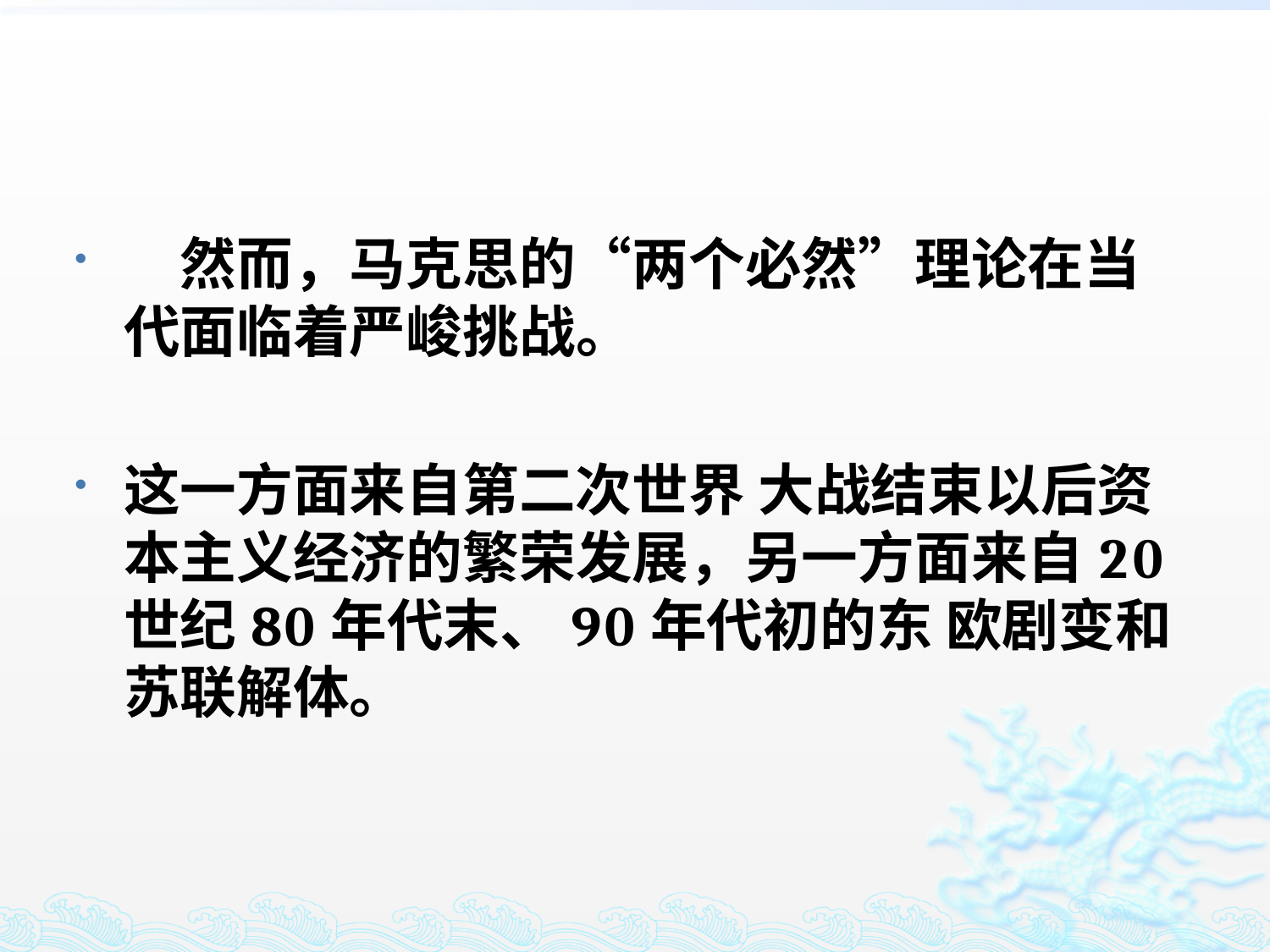

然而，马克思的“两个必然”理论在当代面临着严峻挑战。

这一方面来自第二次世界 大战结束以后资本主义经济的繁荣发展，另一方面来自20世纪80年代末、90年代初的东 欧剧变和苏联解体。